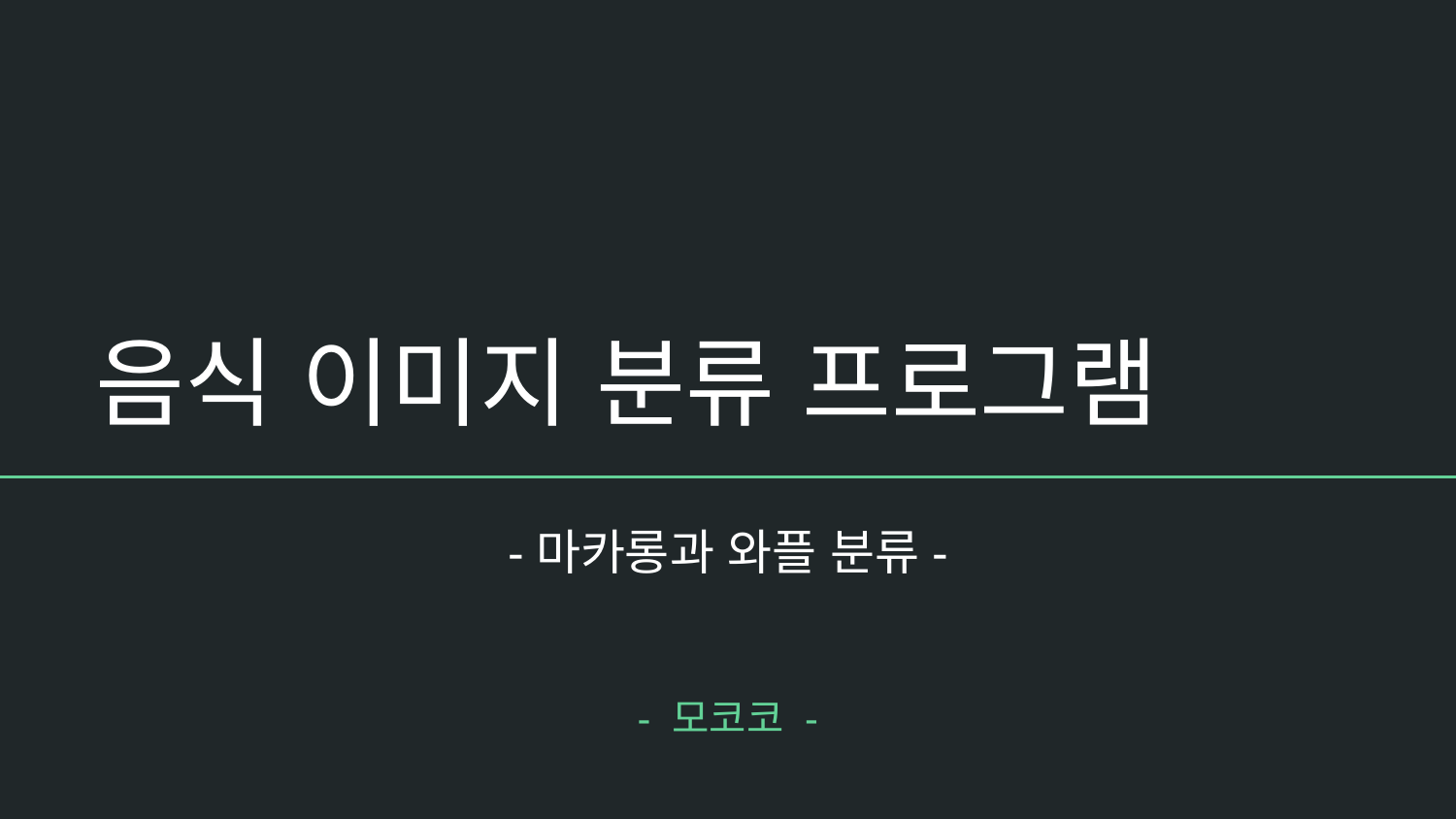

# 음식 이미지 분류 프로그램
-마카롱과 와플 분류-
- 모코코 -